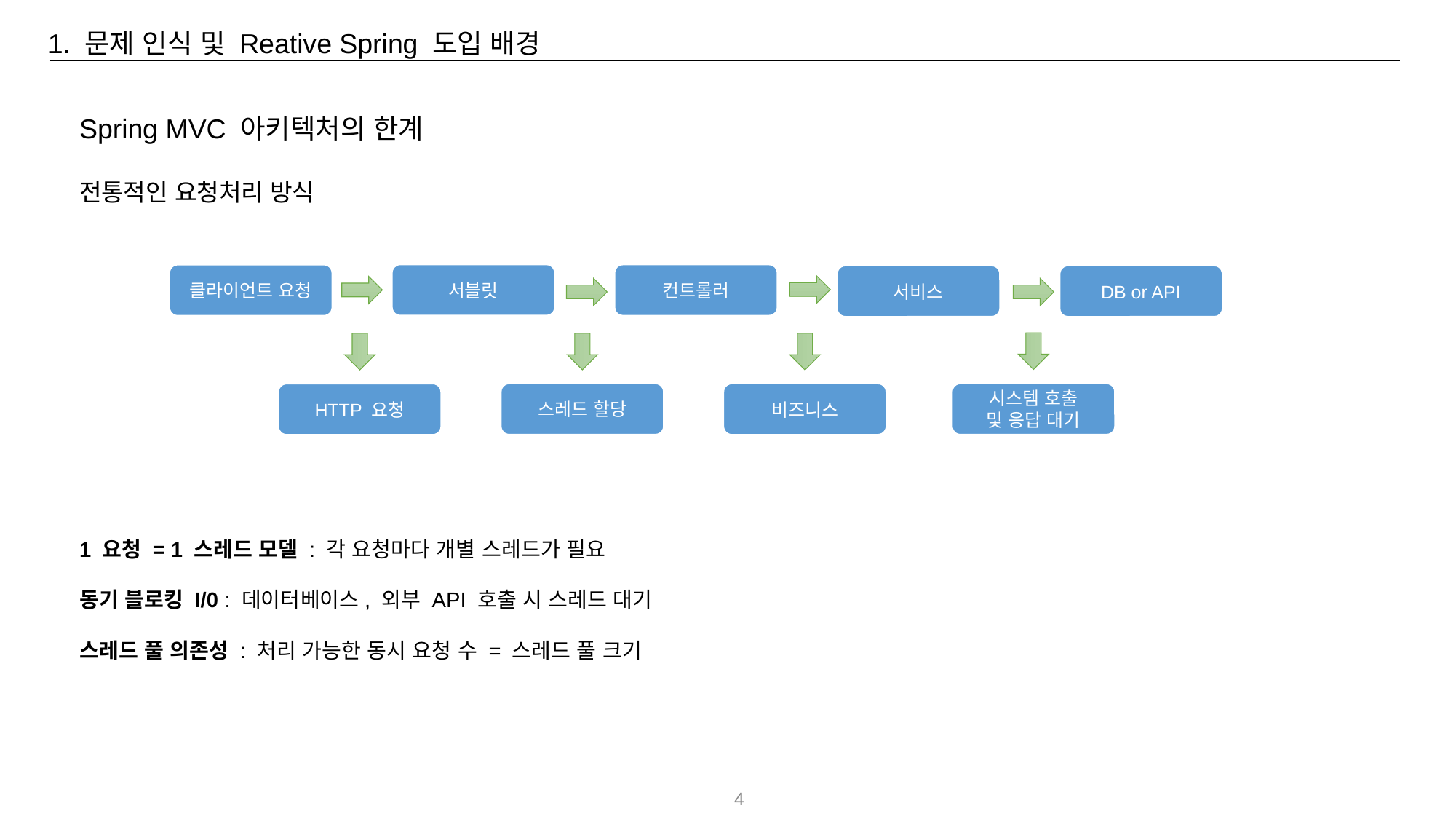

# 1. 문제 인식 및 Reative Spring 도입 배경
Spring MVC 아키텍처의 한계

전통적인 요청처리 방식

서블릿
컨트롤러
클라이언트 요청
서비스
DB or API

스레드 할당
시스템 호출
및 응답 대기
비즈니스
HTTP 요청
1 요청 = 1 스레드 모델 : 각 요청마다 개별 스레드가 필요

동기 블로킹 I/0 : 데이터베이스, 외부 API 호출 시 스레드 대기

스레드 풀 의존성 : 처리 가능한 동시 요청 수 = 스레드 풀 크기
4